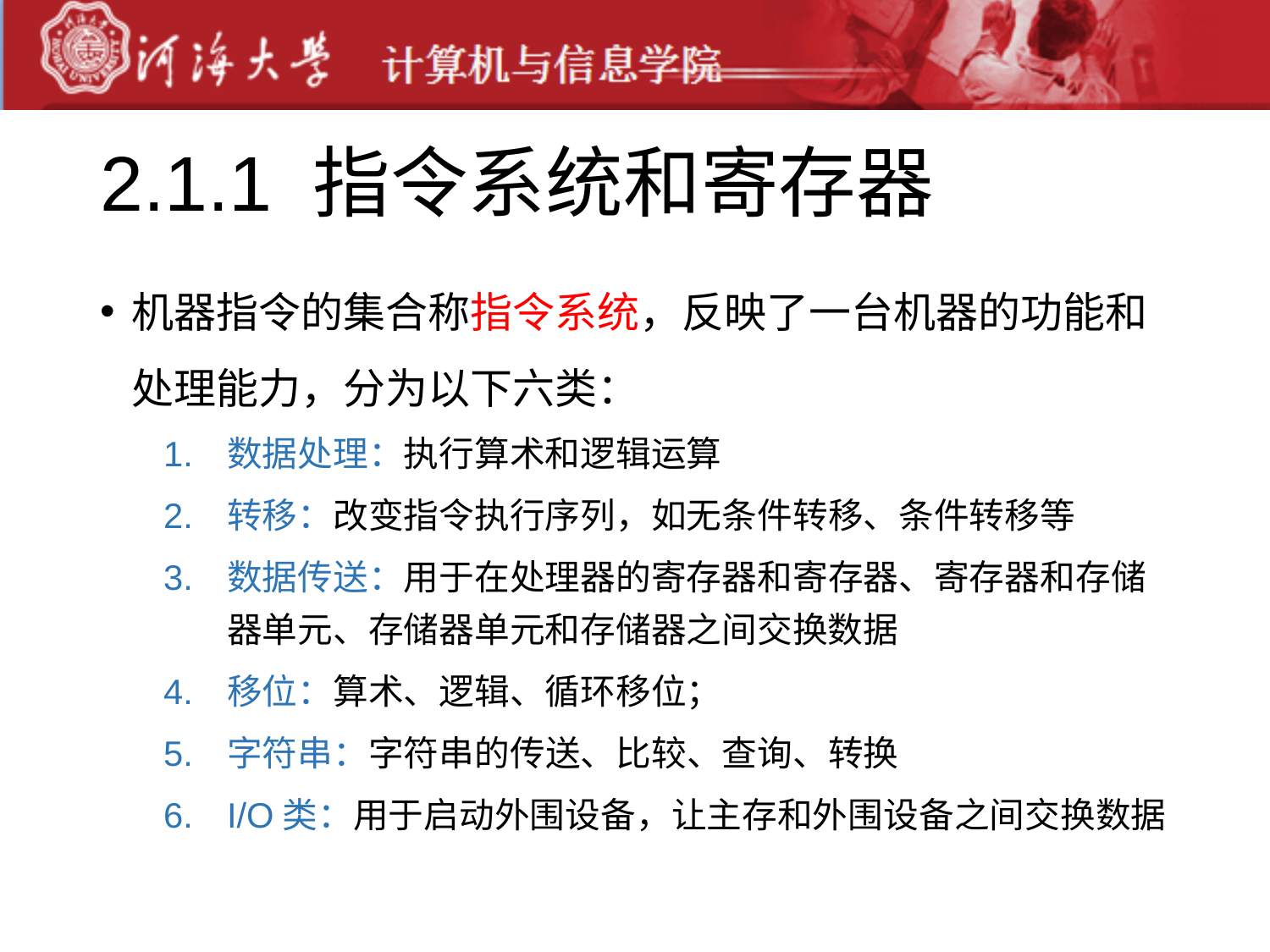

# 2.1.1 指令系统和寄存器
机器指令的集合称指令系统，反映了一台机器的功能和处理能力，分为以下六类：
数据处理：执行算术和逻辑运算
转移：改变指令执行序列，如无条件转移、条件转移等
数据传送：用于在处理器的寄存器和寄存器、寄存器和存储器单元、存储器单元和存储器之间交换数据
移位：算术、逻辑、循环移位；
字符串：字符串的传送、比较、查询、转换
I/O类：用于启动外围设备，让主存和外围设备之间交换数据